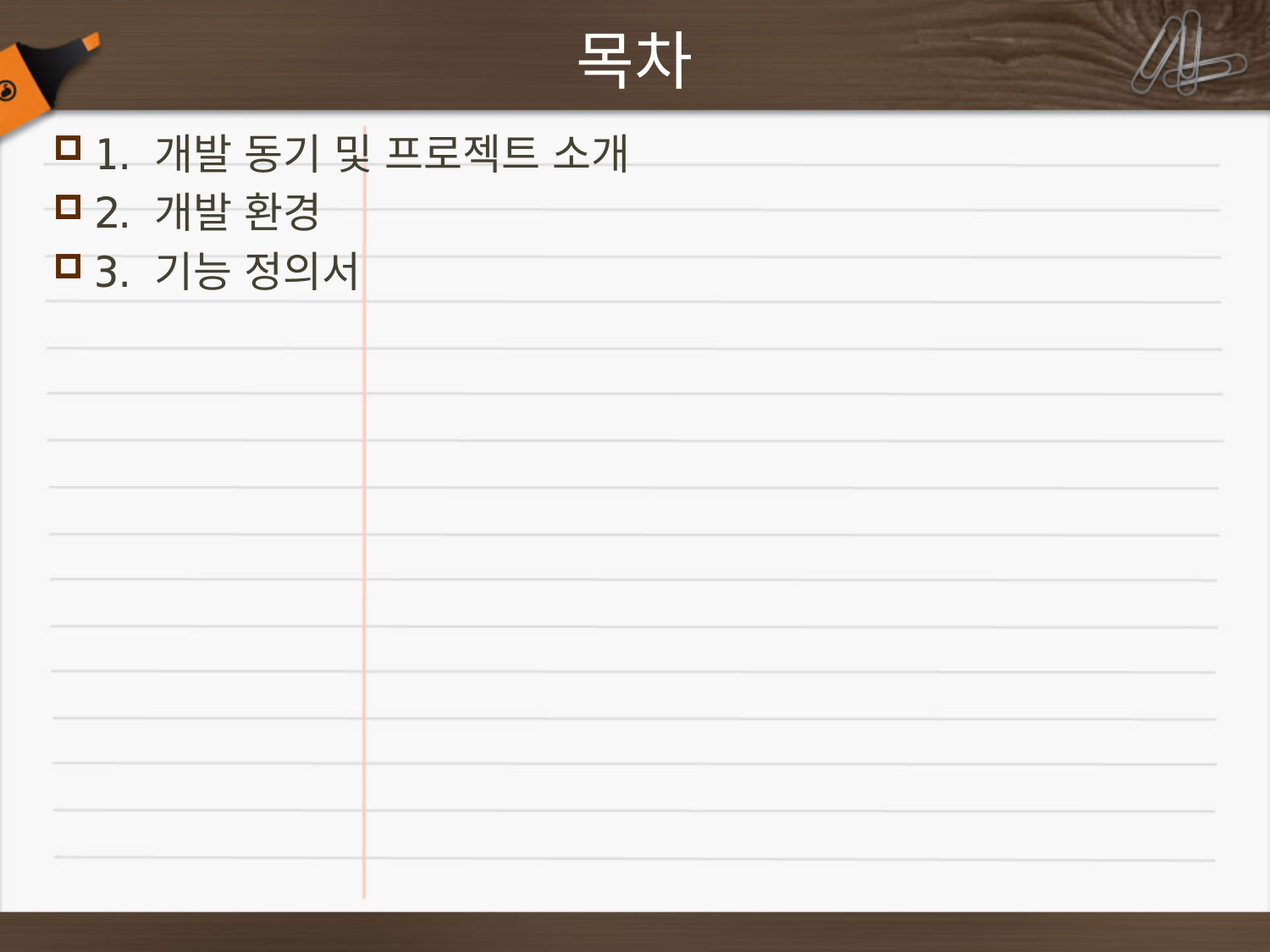

# 목차
1. 개발 동기 및 프로젝트 소개
2. 개발 환경
3. 기능 정의서